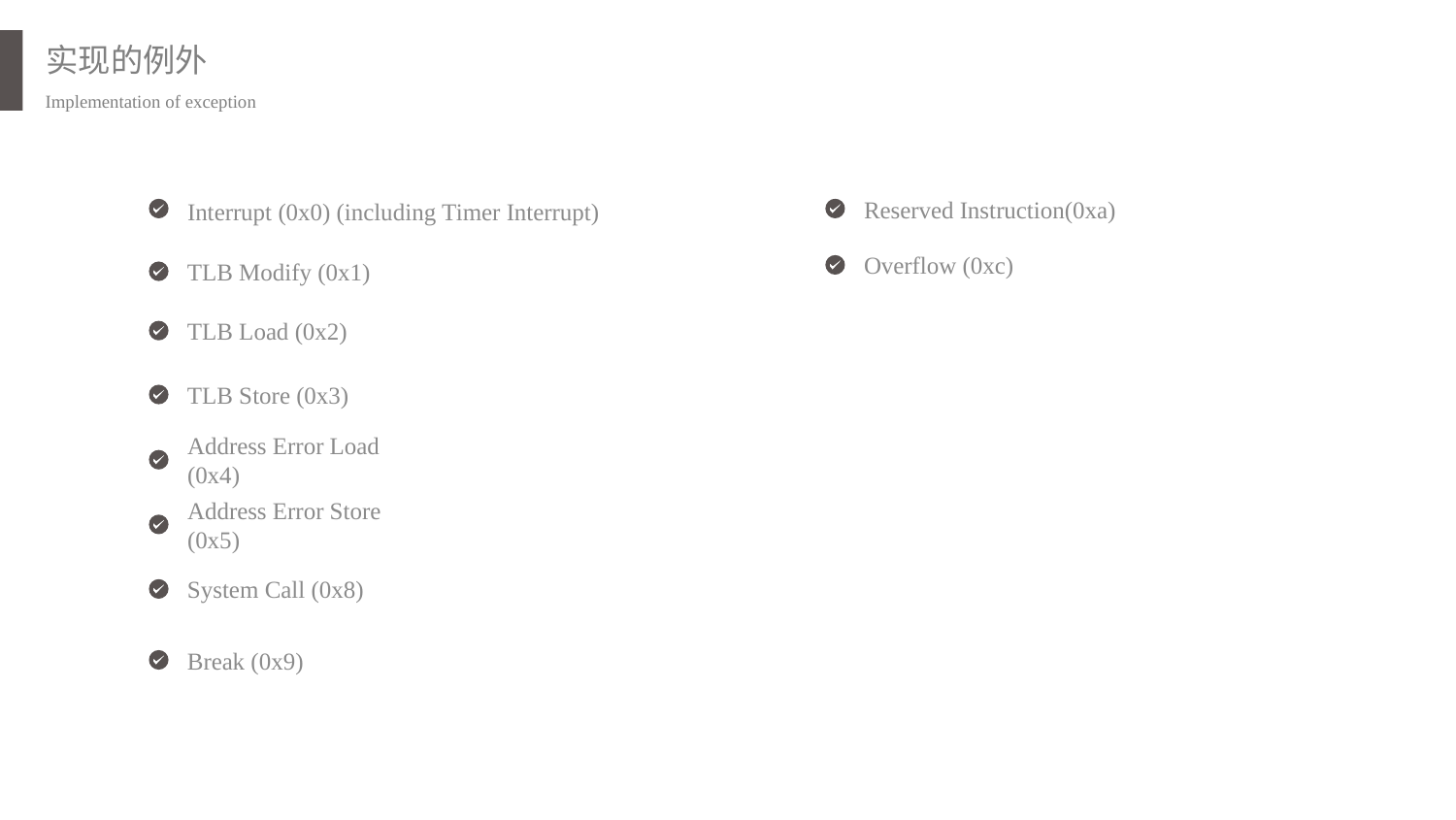

实现的例外

Implementation of exception
Interrupt (0x0) (including Timer Interrupt)

Reserved Instruction(0xa)

Overflow (0xc)

TLB Modify (0x1)

TLB Load (0x2)

TLB Store (0x3)

Address Error Load (0x4)

Address Error Store (0x5)

System Call (0x8)

Break (0x9)